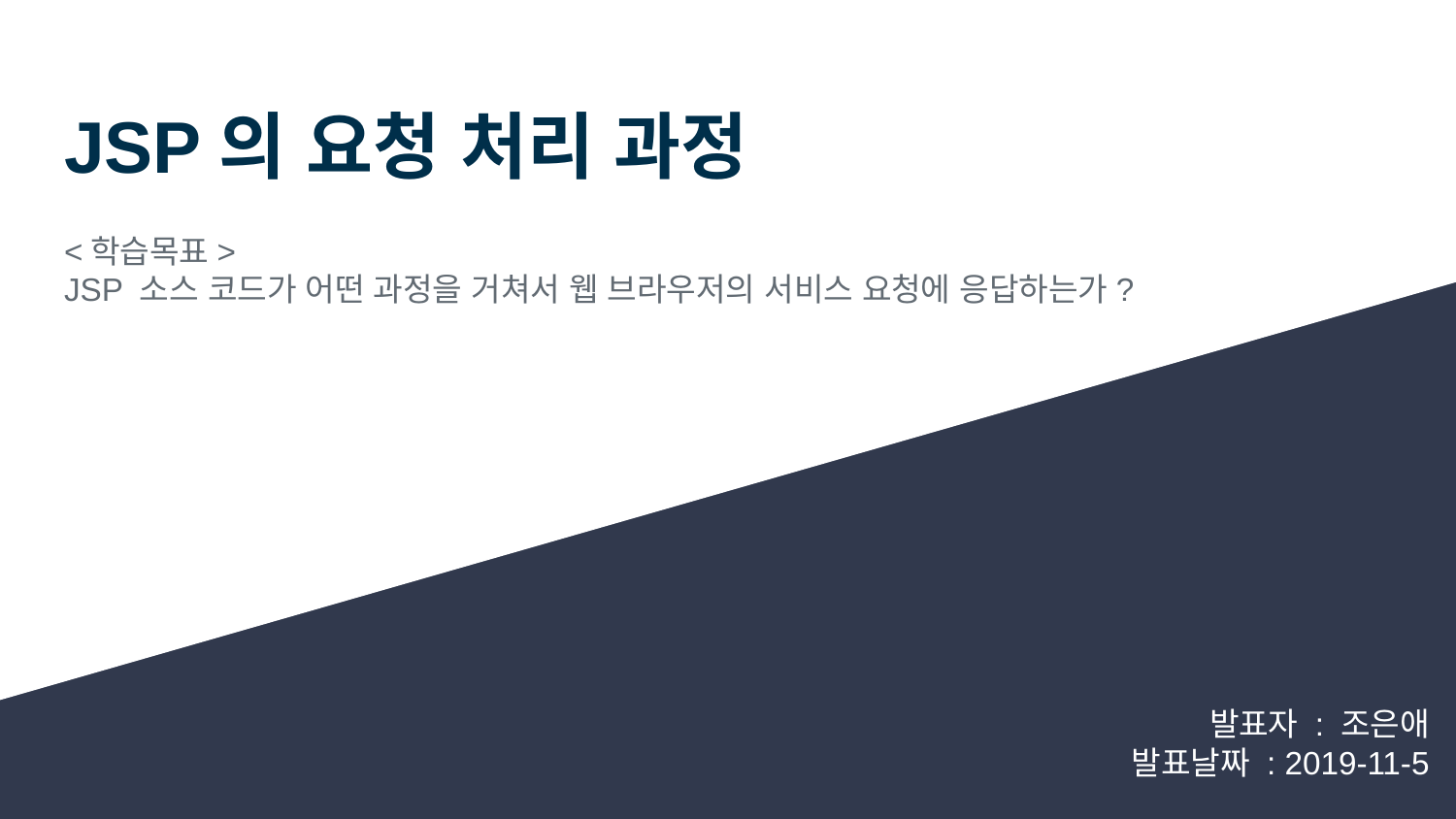

# JSP의 요청 처리 과정
<학습목표>
JSP 소스 코드가 어떤 과정을 거쳐서 웹 브라우저의 서비스 요청에 응답하는가?

발표자 : 조은애
발표날짜 : 2019-11-5